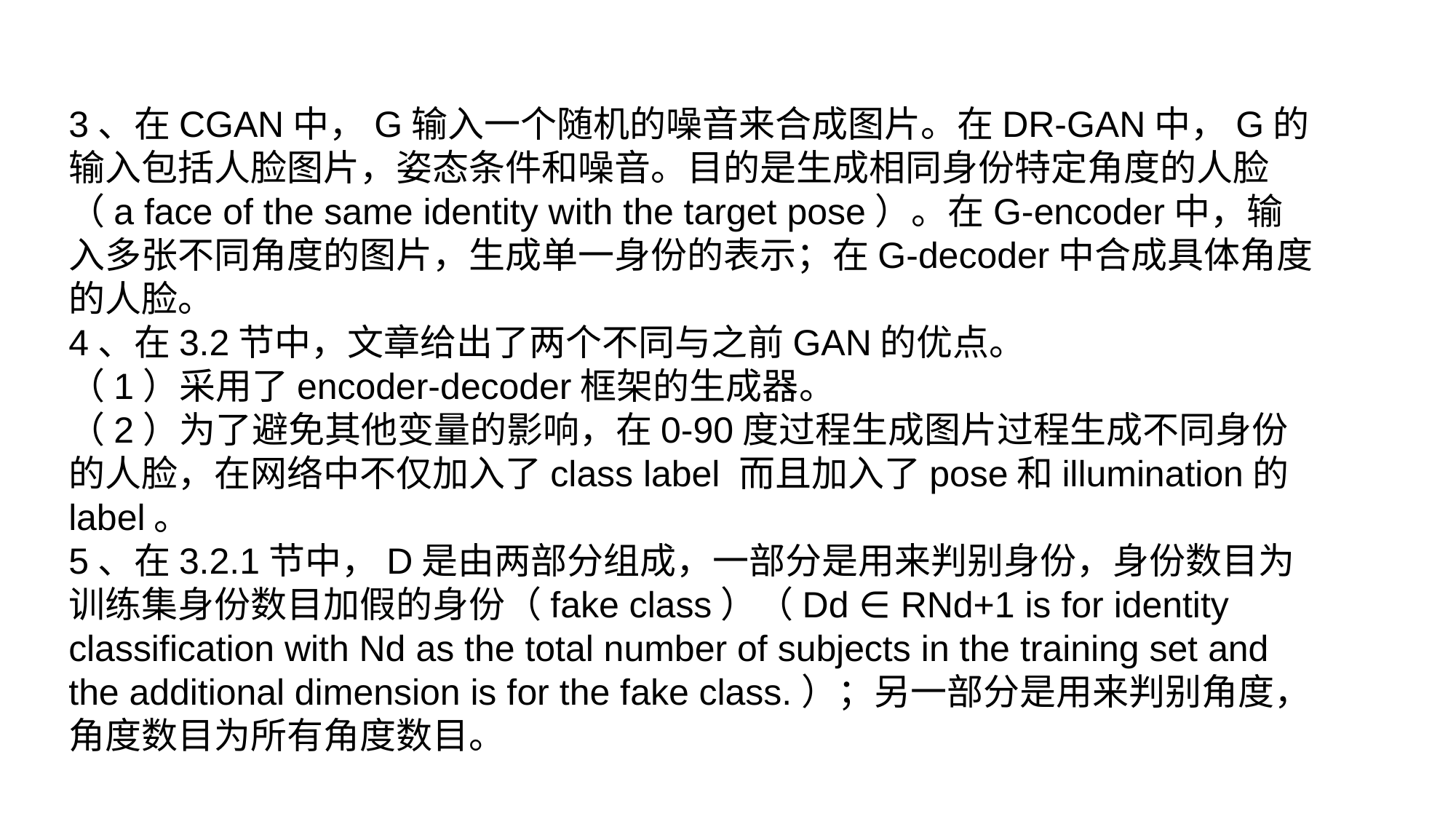

3、在CGAN中，G输入一个随机的噪音来合成图片。在DR-GAN中，G的输入包括人脸图片，姿态条件和噪音。目的是生成相同身份特定角度的人脸（a face of the same identity with the target pose）。在G-encoder中，输入多张不同角度的图片，生成单一身份的表示；在G-decoder中合成具体角度的人脸。
4、在3.2节中，文章给出了两个不同与之前GAN的优点。
（1）采用了encoder-decoder框架的生成器。
（2）为了避免其他变量的影响，在0-90度过程生成图片过程生成不同身份的人脸，在网络中不仅加入了class label 而且加入了pose和illumination的label。
5、在3.2.1节中，D是由两部分组成，一部分是用来判别身份，身份数目为训练集身份数目加假的身份（fake class）（Dd ∈ RNd+1 is for identity classification with Nd as the total number of subjects in the training set and the additional dimension is for the fake class.）；另一部分是用来判别角度，角度数目为所有角度数目。